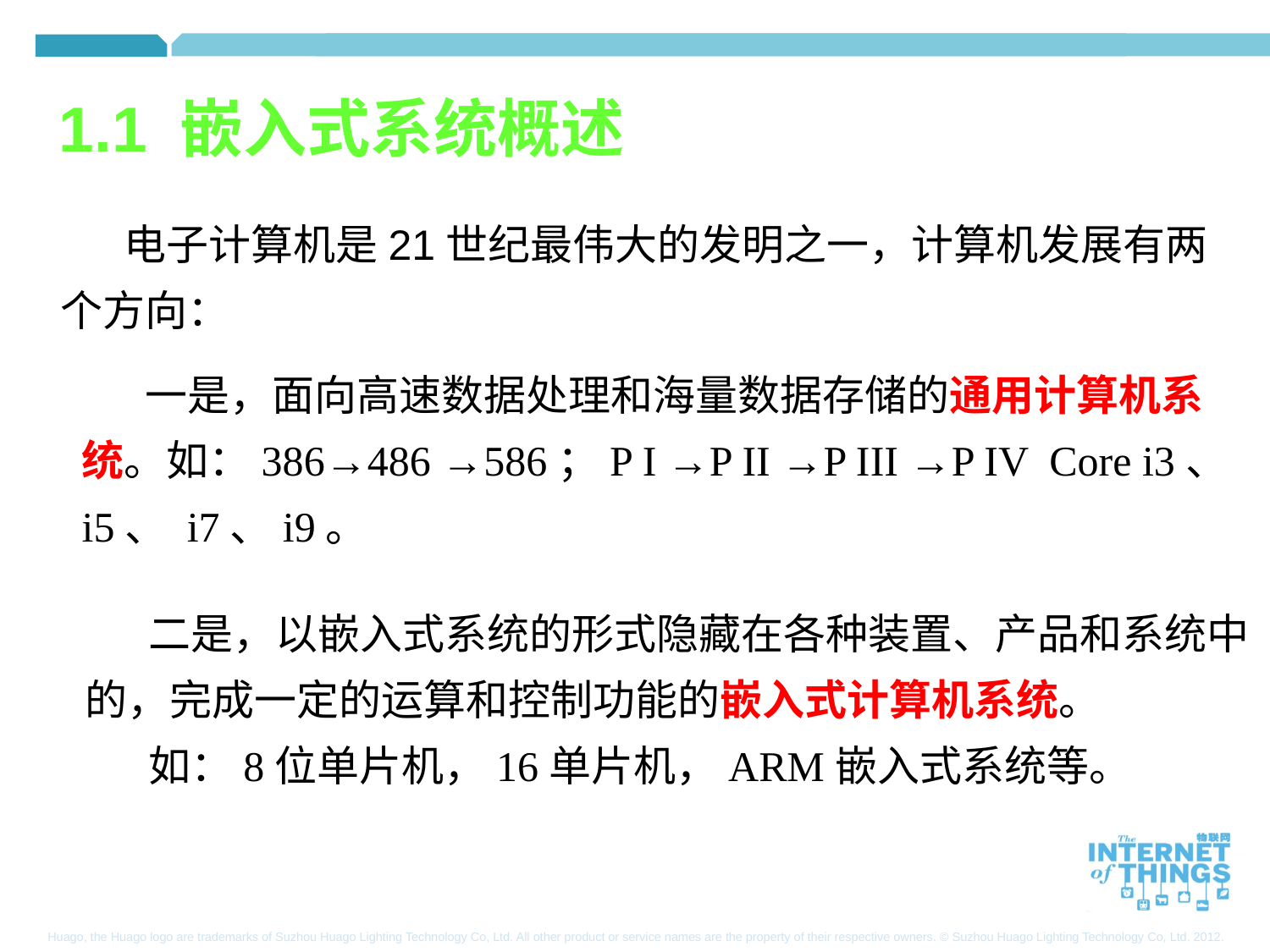

1.1 嵌入式系统概述
电子计算机是21世纪最伟大的发明之一，计算机发展有两个方向：
一是，面向高速数据处理和海量数据存储的通用计算机系统。如：386→486 →586；P I →P II →P III →P IV  Core i3、 i5、 i7、i9。
二是，以嵌入式系统的形式隐藏在各种装置、产品和系统中的，完成一定的运算和控制功能的嵌入式计算机系统。
如：8位单片机，16单片机，ARM嵌入式系统等。